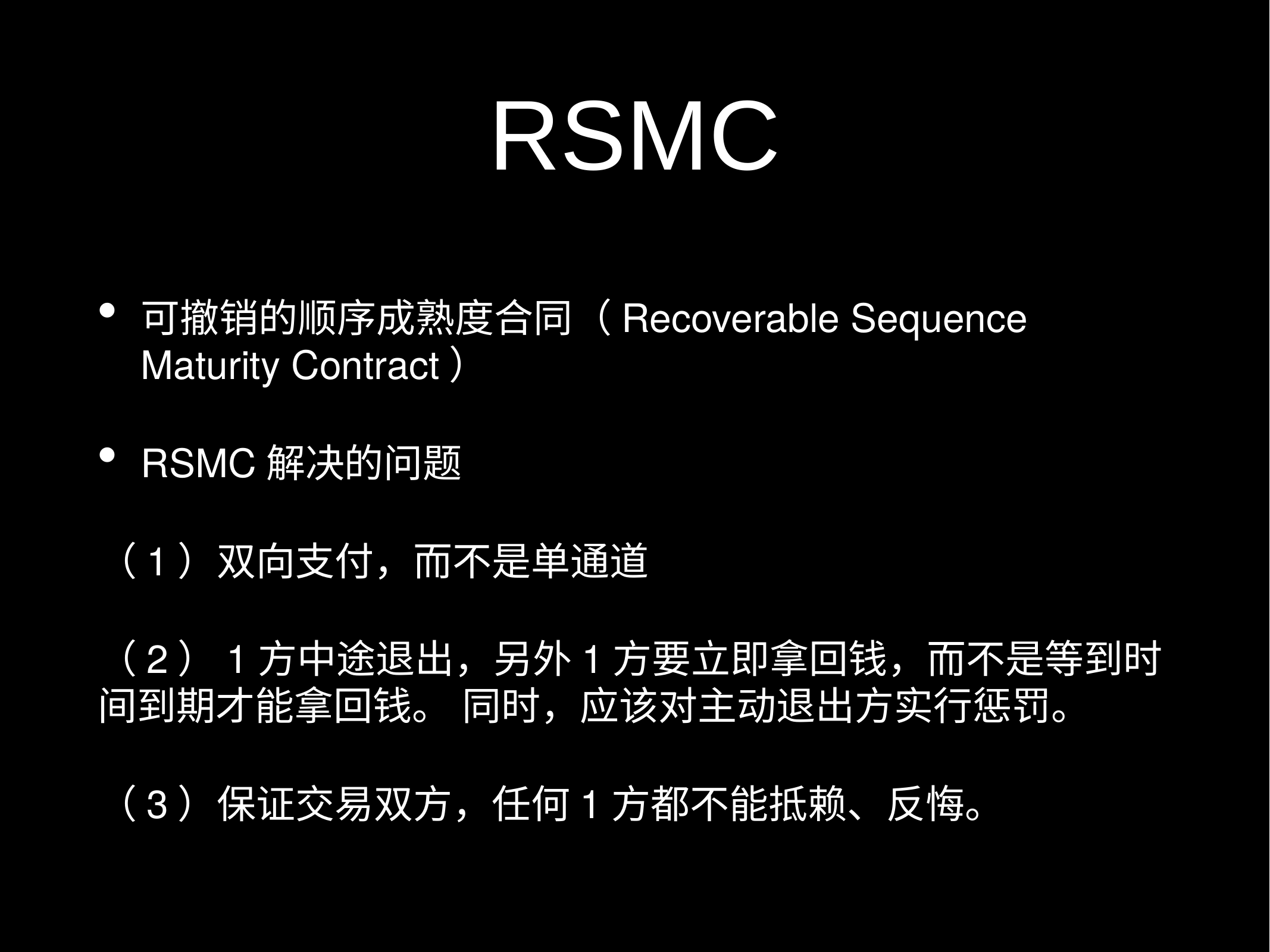

# RSMC
可撤销的顺序成熟度合同（Recoverable Sequence Maturity Contract）
RSMC解决的问题
（1）双向支付，而不是单通道
（2）1方中途退出，另外1方要立即拿回钱，而不是等到时间到期才能拿回钱。 同时，应该对主动退出方实行惩罚。
（3）保证交易双方，任何1方都不能抵赖、反悔。